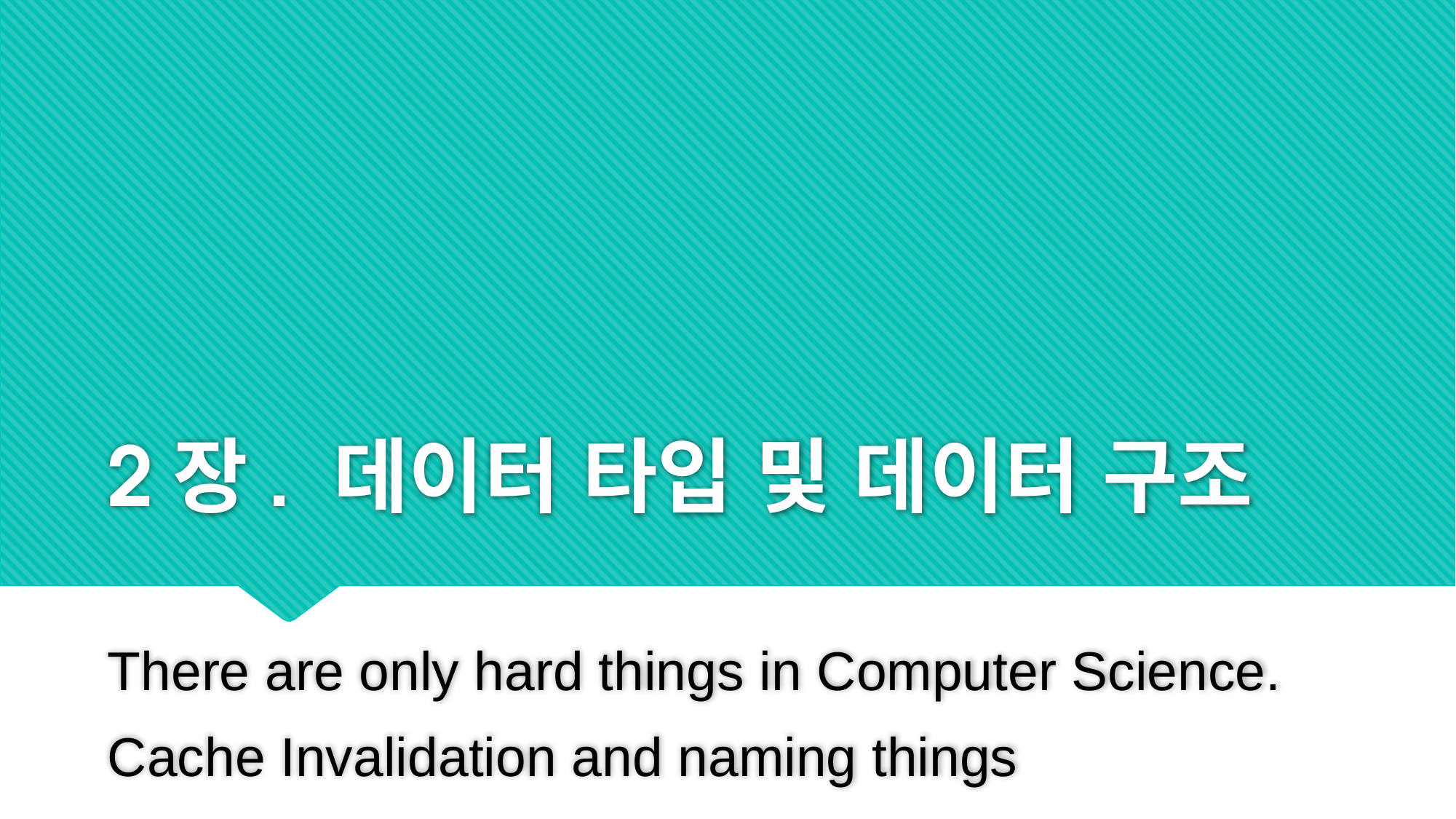

# 2장. 데이터 타입 및 데이터 구조
There are only hard things in Computer Science.
Cache Invalidation and naming things